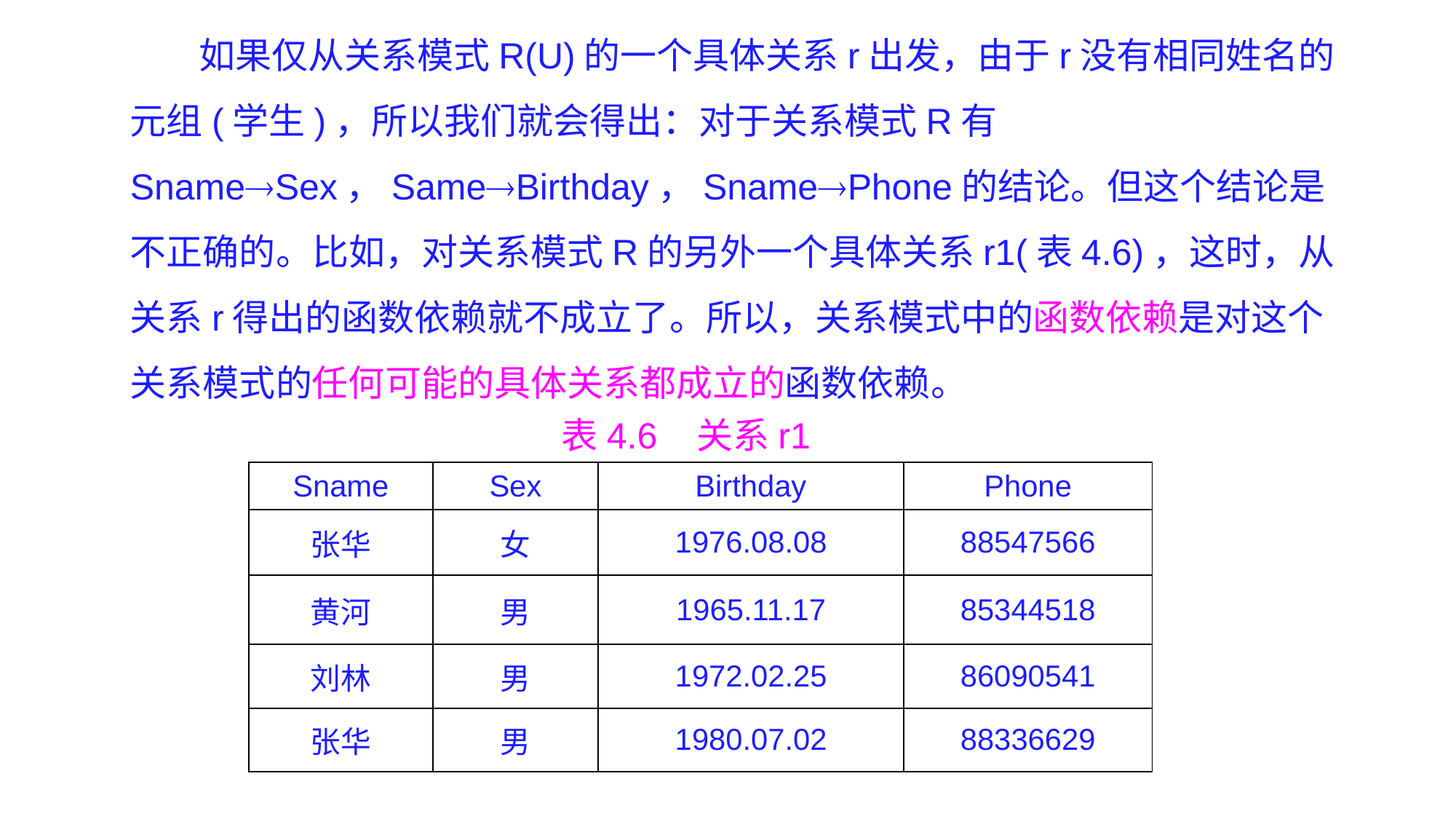

如果仅从关系模式R(U)的一个具体关系r出发，由于r没有相同姓名的元组(学生)，所以我们就会得出：对于关系模式R有Sname→Sex，Same→Birthday，Sname→Phone的结论。但这个结论是不正确的。比如，对关系模式R的另外一个具体关系r1(表4.6)，这时，从关系r得出的函数依赖就不成立了。所以，关系模式中的函数依赖是对这个关系模式的任何可能的具体关系都成立的函数依赖。
表4.6   关系r1
| Sname | Sex | Birthday | Phone |
| --- | --- | --- | --- |
| 张华 | 女 | 1976.08.08 | 88547566 |
| 黄河 | 男 | 1965.11.17 | 85344518 |
| 刘林 | 男 | 1972.02.25 | 86090541 |
| 张华 | 男 | 1980.07.02 | 88336629 |